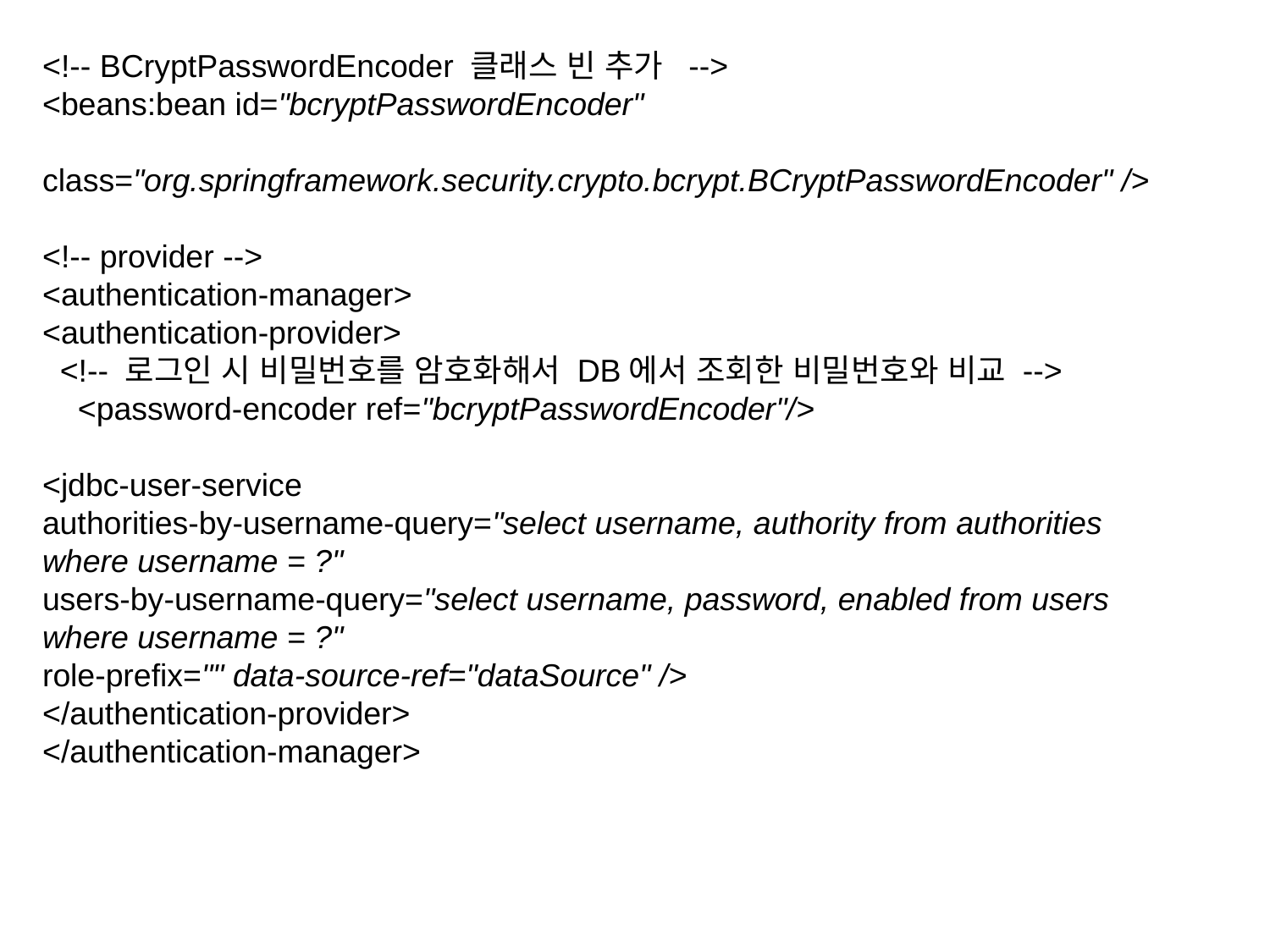

<!-- BCryptPasswordEncoder 클래스 빈 추가  -->
<beans:bean id="bcryptPasswordEncoder"
             class="org.springframework.security.crypto.bcrypt.BCryptPasswordEncoder" />

<!-- provider -->
<authentication-manager>
<authentication-provider>
  <!-- 로그인 시 비밀번호를 암호화해서 DB에서 조회한 비밀번호와 비교 -->
    <password-encoder ref="bcryptPasswordEncoder"/>

<jdbc-user-service
authorities-by-username-query="select username, authority from authorities where username = ?"
users-by-username-query="select username, password, enabled from users where username = ?"
role-prefix="" data-source-ref="dataSource" />
</authentication-provider>
</authentication-manager>